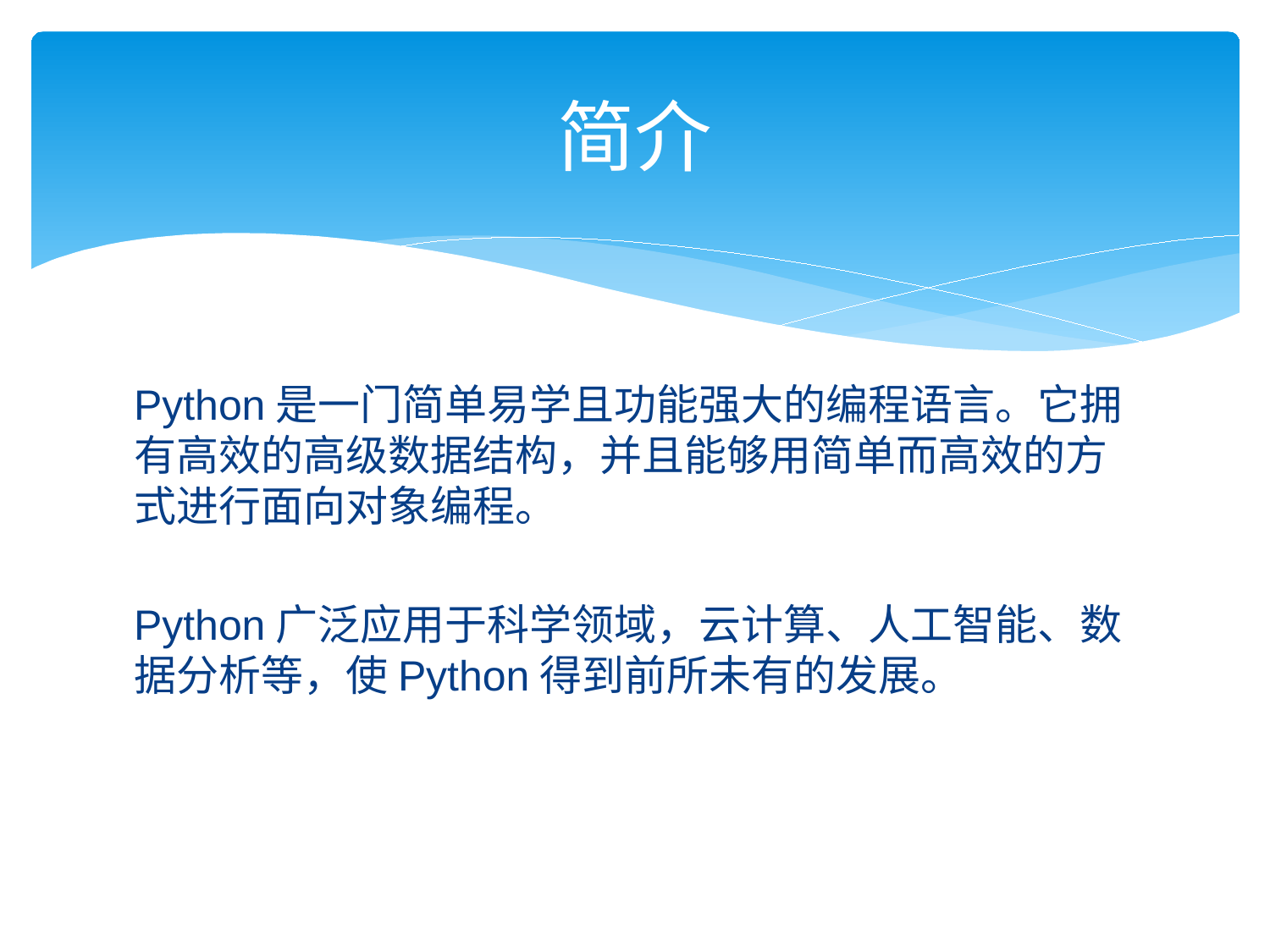

# 简介
Python是一门简单易学且功能强大的编程语言。它拥有高效的高级数据结构，并且能够用简单而高效的方式进行面向对象编程。

Python广泛应用于科学领域，云计算、人工智能、数据分析等，使Python得到前所未有的发展。